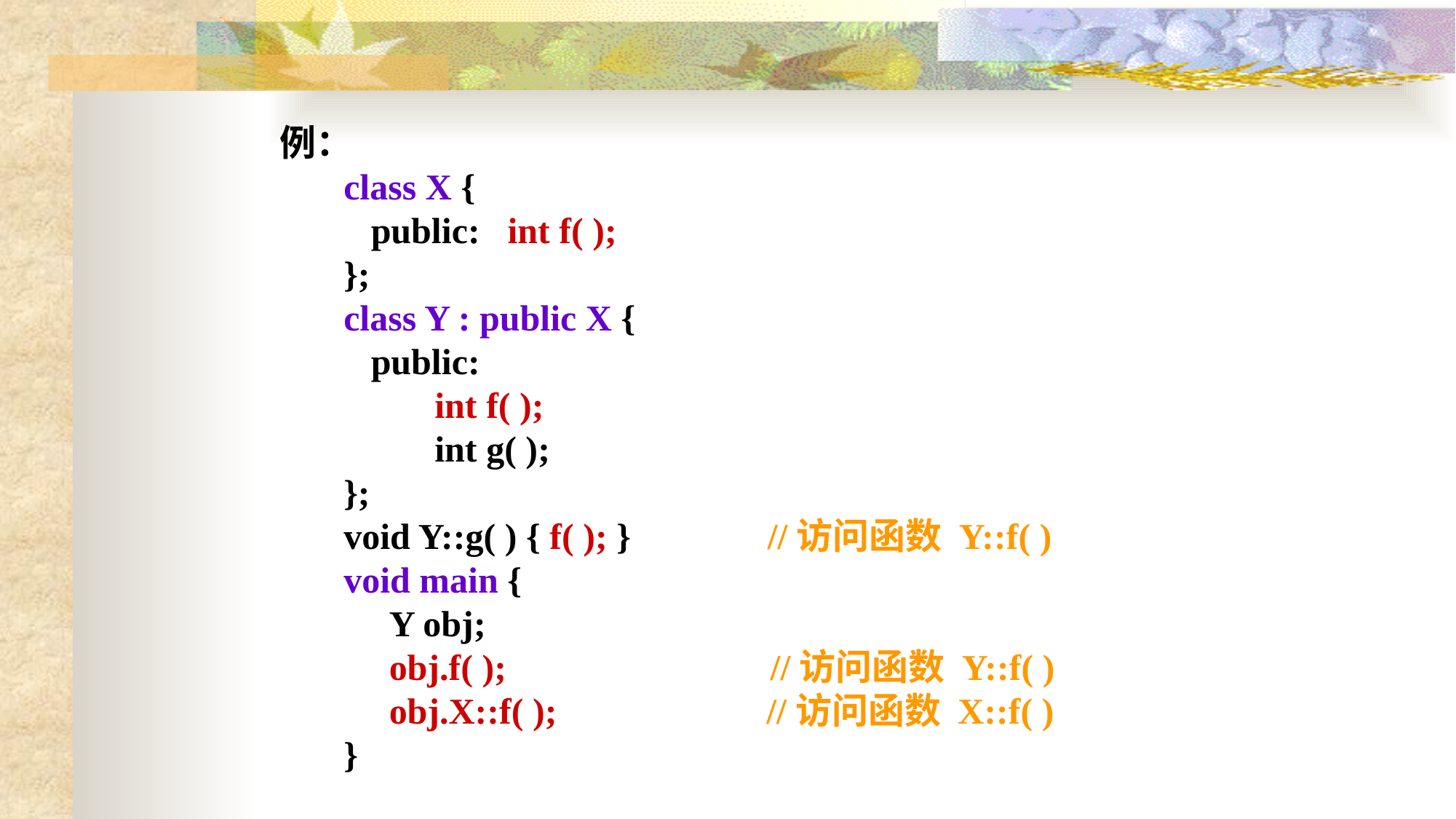

例：
       class X {
          public:   int f( );
       };
       class Y : public X {
          public:
                 int f( );
                 int g( );
       };
       void Y::g( ) { f( ); }               //访问函数 Y::f( )
       void main {
            Y obj;
            obj.f( );                             //访问函数 Y::f( )
            obj.X::f( );                       //访问函数 X::f( )
       }